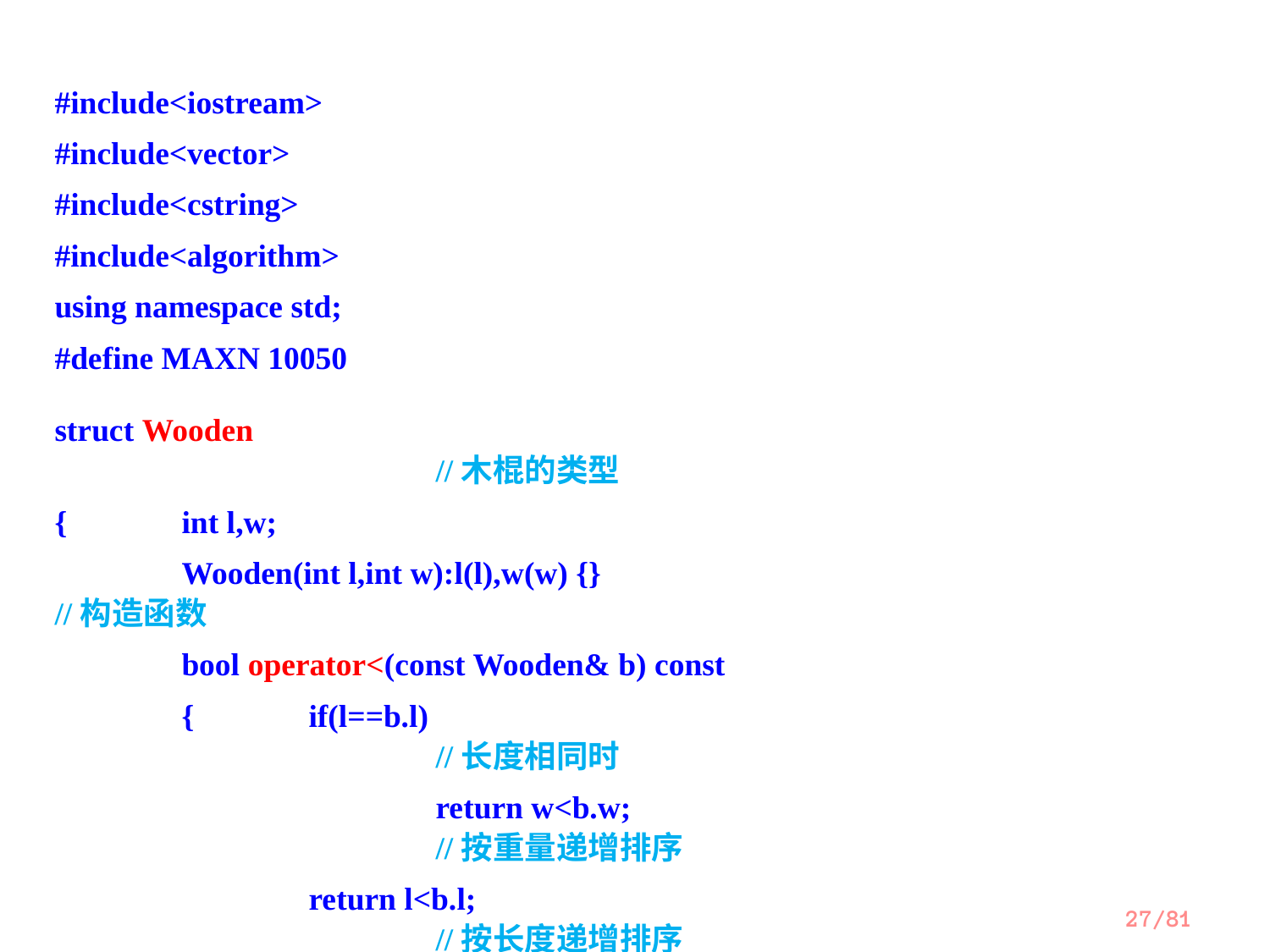

#include<iostream>
#include<vector>
#include<cstring>
#include<algorithm>
using namespace std;
#define MAXN 10050
struct Wooden											//木棍的类型
{	int l,w;
	Wooden(int l,int w):l(l),w(w) {}					//构造函数
	bool operator<(const Wooden& b) const
	{	if(l==b.l)										//长度相同时
			return w<b.w;								//按重量递增排序
		return l<b.l;									//按长度递增排序
	}
};
27/81